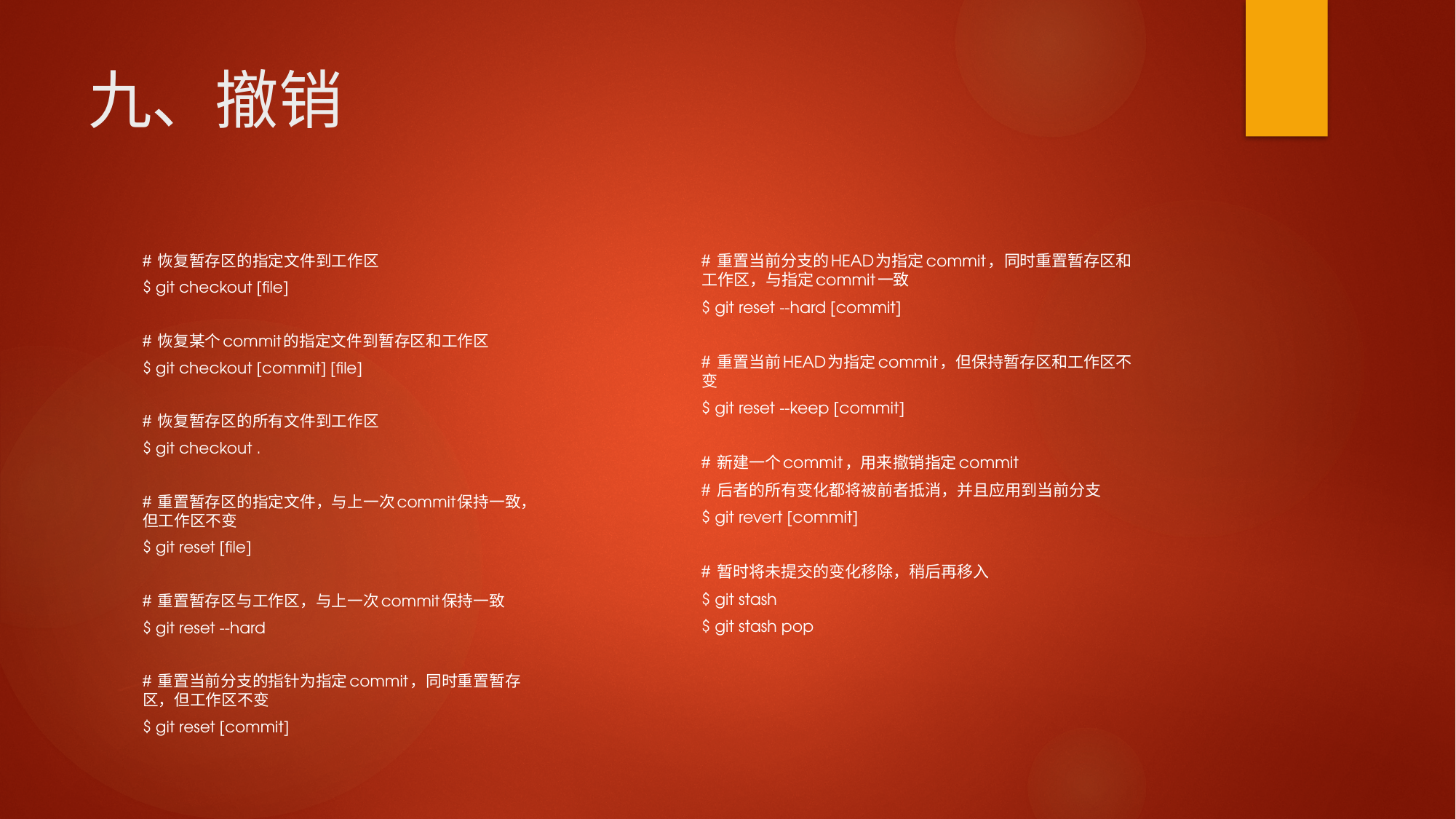

# 九、撤销
# 恢复暂存区的指定文件到工作区
$ git checkout [file]

# 恢复某个commit的指定文件到暂存区和工作区
$ git checkout [commit] [file]

# 恢复暂存区的所有文件到工作区
$ git checkout .

# 重置暂存区的指定文件，与上一次commit保持一致，但工作区不变
$ git reset [file]

# 重置暂存区与工作区，与上一次commit保持一致
$ git reset --hard

# 重置当前分支的指针为指定commit，同时重置暂存区，但工作区不变
$ git reset [commit]

# 重置当前分支的HEAD为指定commit，同时重置暂存区和工作区，与指定commit一致
$ git reset --hard [commit]

# 重置当前HEAD为指定commit，但保持暂存区和工作区不变
$ git reset --keep [commit]

# 新建一个commit，用来撤销指定commit
# 后者的所有变化都将被前者抵消，并且应用到当前分支
$ git revert [commit]

# 暂时将未提交的变化移除，稍后再移入
$ git stash
$ git stash pop